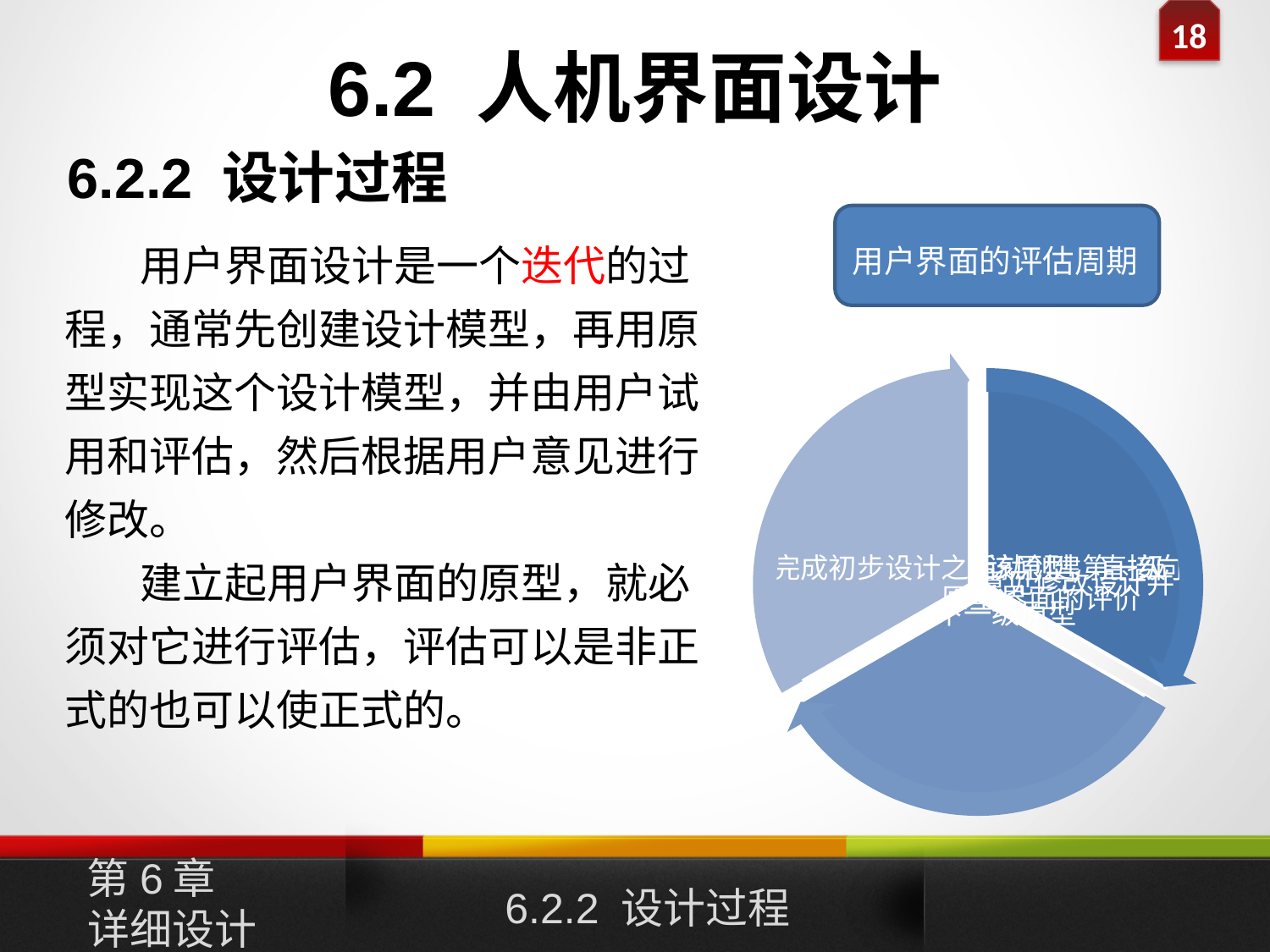

# 6.2 人机界面设计
6.2.2 设计过程
用户界面的评估周期
用户界面设计是一个迭代的过程，通常先创建设计模型，再用原型实现这个设计模型，并由用户试用和评估，然后根据用户意见进行修改。
建立起用户界面的原型，就必须对它进行评估，评估可以是非正式的也可以使正式的。

用户试用并评估该原型，直接向设计者表述对界面的评价
设计者根据用户意见修改设计并实现下一级原型
完成初步设计之后就创建第一级原型
第6章
详细设计
6.2.2 设计过程